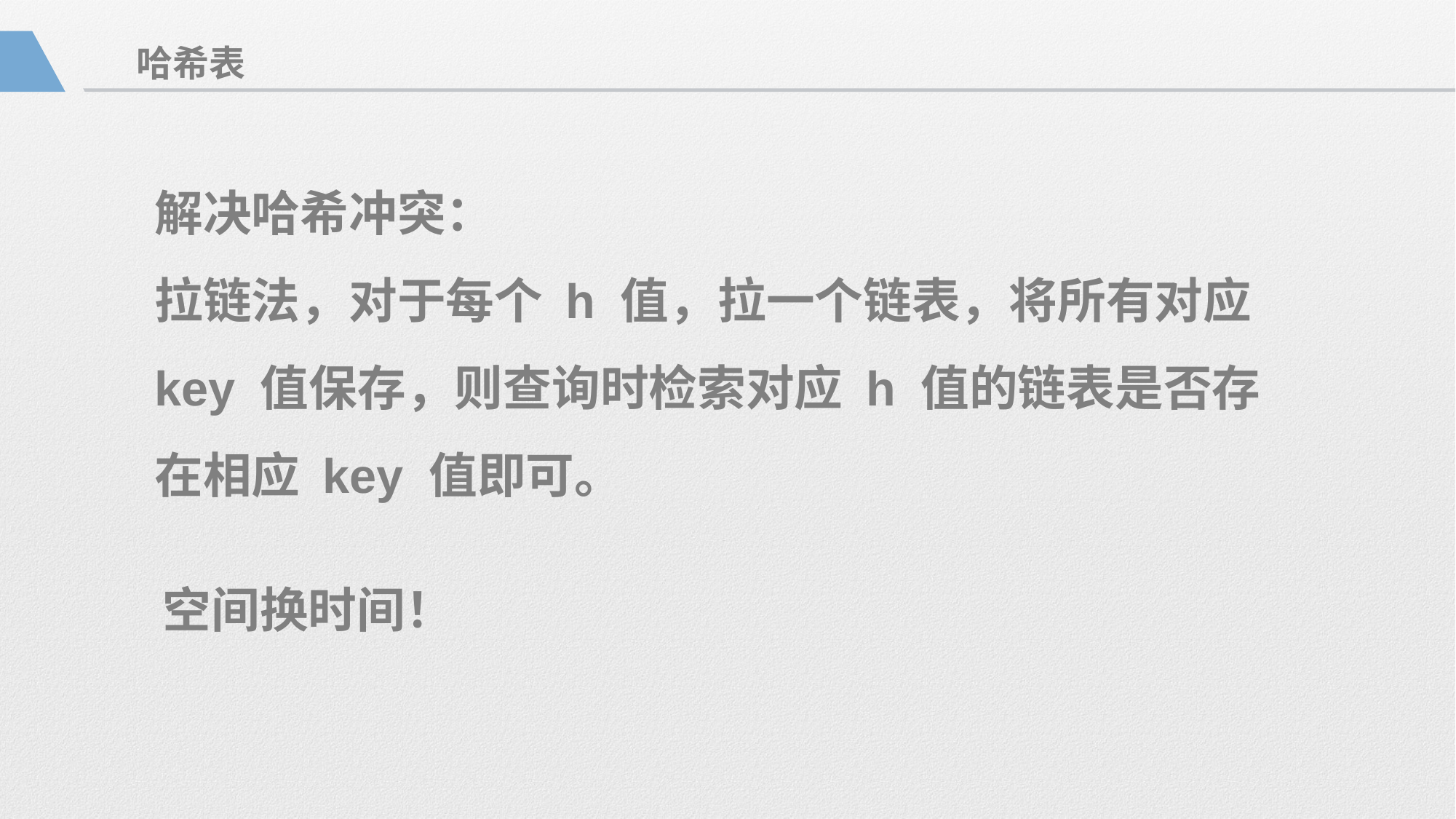

哈希表
解决哈希冲突：
拉链法，对于每个 h 值，拉一个链表，将所有对应 key 值保存，则查询时检索对应 h 值的链表是否存在相应 key 值即可。
空间换时间！